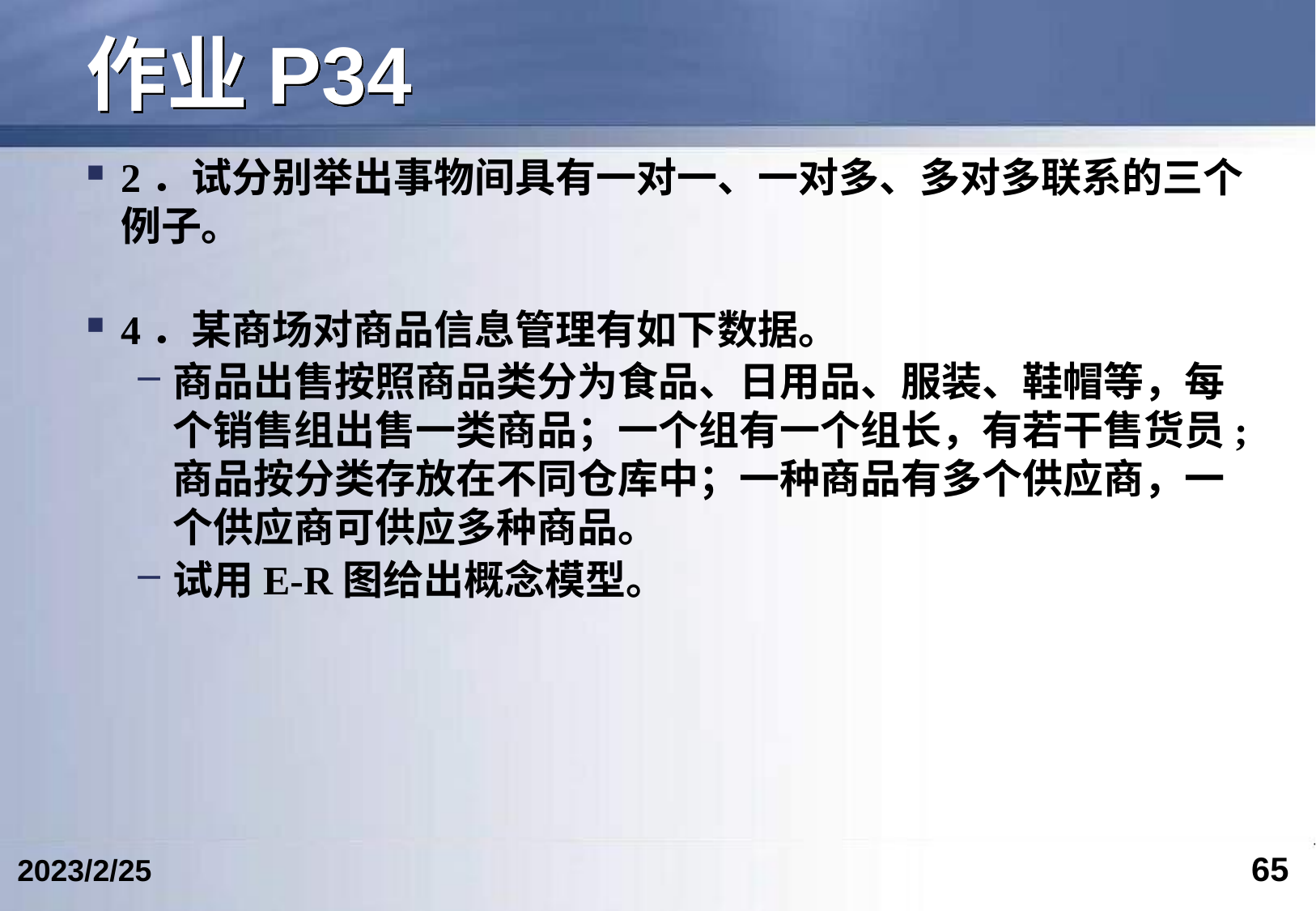

# 作业P34
2．试分别举出事物间具有一对一、一对多、多对多联系的三个例子。

4．某商场对商品信息管理有如下数据。
商品出售按照商品类分为食品、日用品、服装、鞋帽等，每个销售组出售一类商品；一个组有一个组长，有若干售货员;商品按分类存放在不同仓库中；一种商品有多个供应商，一个供应商可供应多种商品。
试用E-R图给出概念模型。
65
2023/2/25